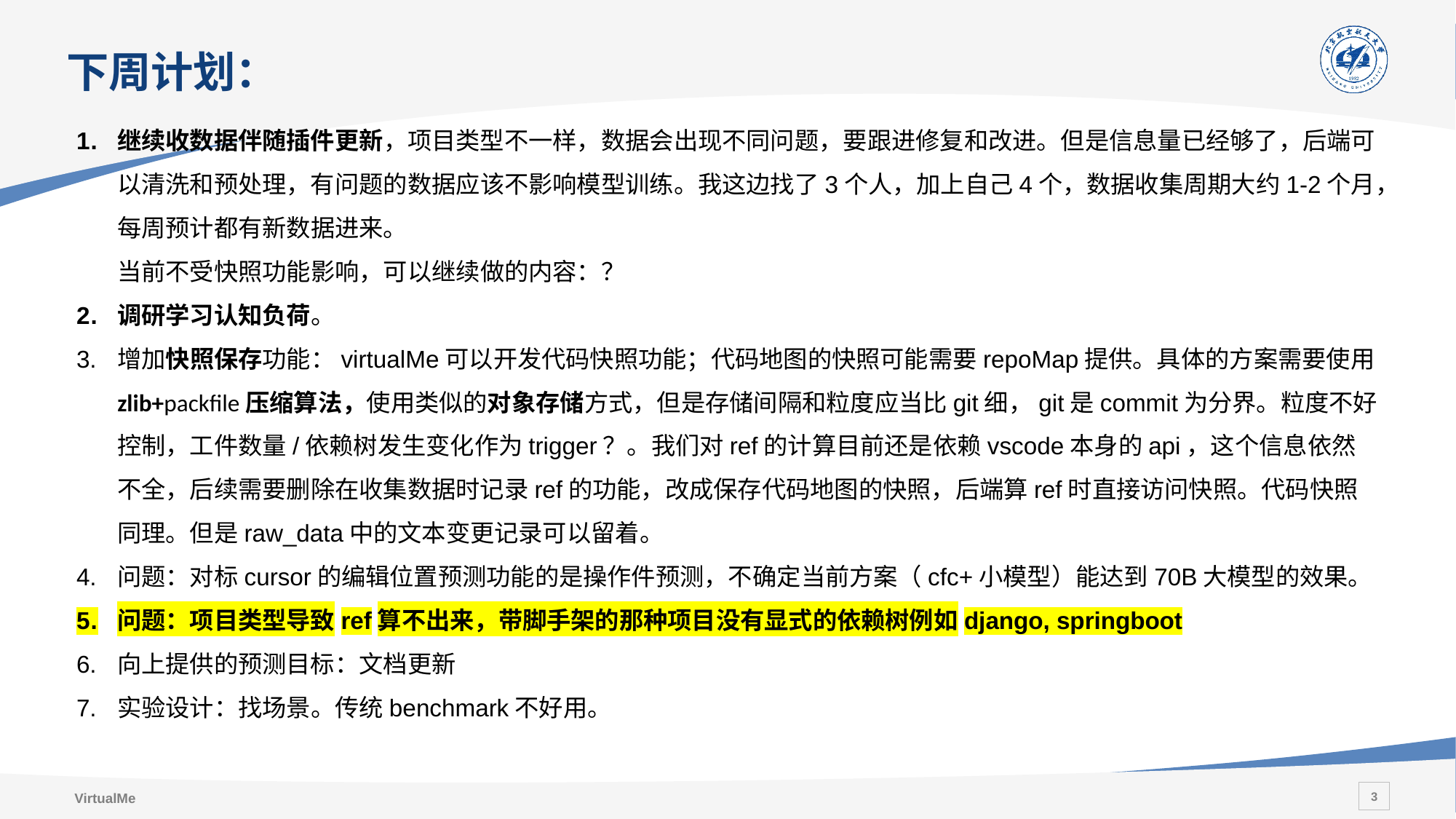

# 下周计划：
继续收数据伴随插件更新，项目类型不一样，数据会出现不同问题，要跟进修复和改进。但是信息量已经够了，后端可以清洗和预处理，有问题的数据应该不影响模型训练。我这边找了3个人，加上自己4个，数据收集周期大约1-2个月，每周预计都有新数据进来。
当前不受快照功能影响，可以继续做的内容：？
调研学习认知负荷。
增加快照保存功能：virtualMe可以开发代码快照功能；代码地图的快照可能需要repoMap提供。具体的方案需要使用zlib+packfile压缩算法，使用类似的对象存储方式，但是存储间隔和粒度应当比git细，git是commit为分界。粒度不好控制，工件数量/依赖树发生变化作为trigger？。我们对ref的计算目前还是依赖vscode本身的api，这个信息依然不全，后续需要删除在收集数据时记录ref的功能，改成保存代码地图的快照，后端算ref时直接访问快照。代码快照同理。但是raw_data中的文本变更记录可以留着。
问题：对标cursor的编辑位置预测功能的是操作件预测，不确定当前方案（cfc+小模型）能达到70B大模型的效果。
问题：项目类型导致ref算不出来，带脚手架的那种项目没有显式的依赖树例如django, springboot
向上提供的预测目标：文档更新
实验设计：找场景。传统benchmark不好用。